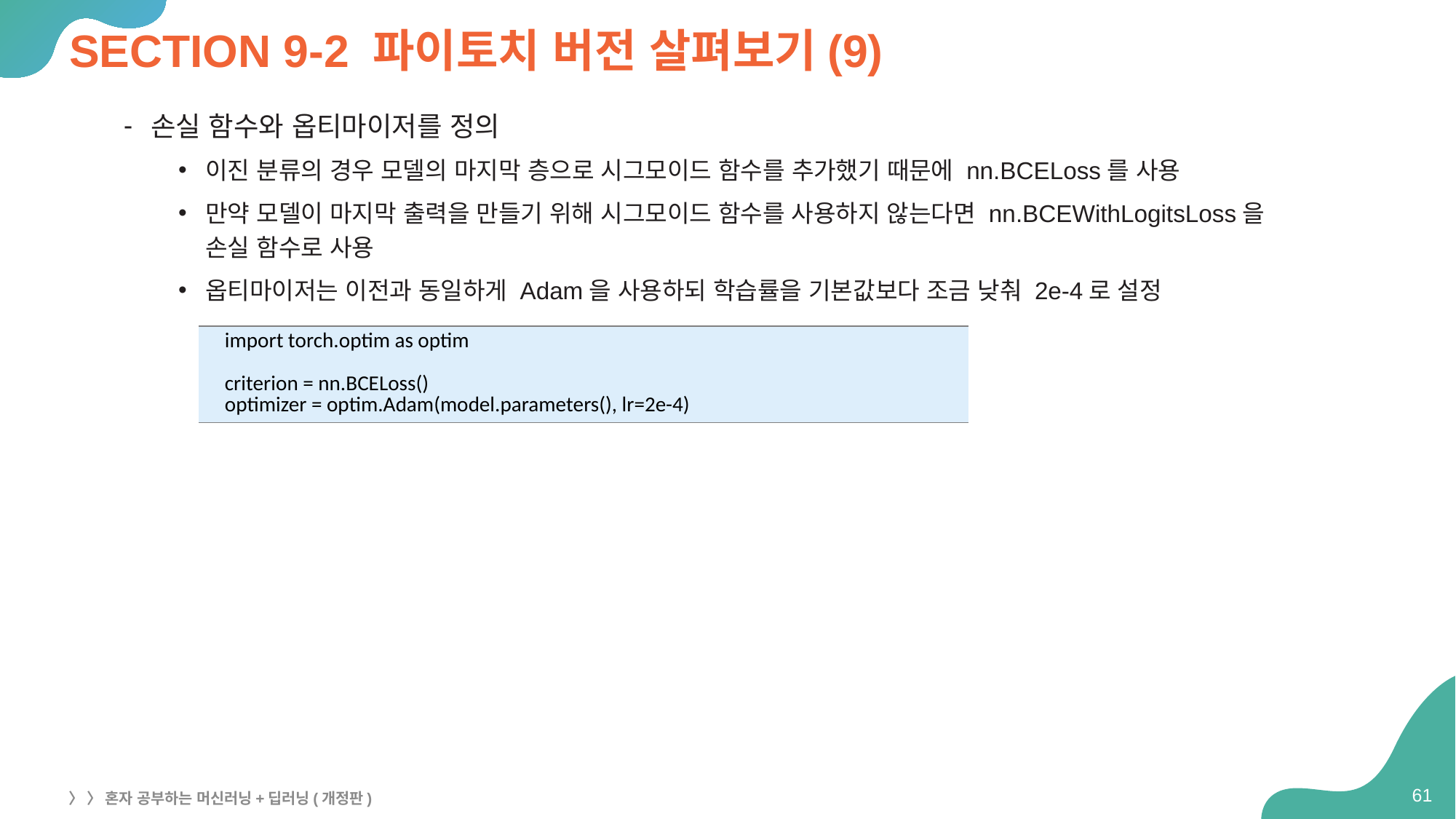

# SECTION 9-2 파이토치 버전 살펴보기(9)
손실 함수와 옵티마이저를 정의
이진 분류의 경우 모델의 마지막 층으로 시그모이드 함수를 추가했기 때문에 nn.BCELoss를 사용
만약 모델이 마지막 출력을 만들기 위해 시그모이드 함수를 사용하지 않는다면 nn.BCEWithLogitsLoss을
손실 함수로 사용
옵티마이저는 이전과 동일하게 Adam을 사용하되 학습률을 기본값보다 조금 낮춰 2e-4로 설정
| import torch.optim as optim criterion = nn.BCELoss() optimizer = optim.Adam(model.parameters(), lr=2e-4) |
| --- |
61
〉 〉 혼자 공부하는 머신러닝+딥러닝(개정판)